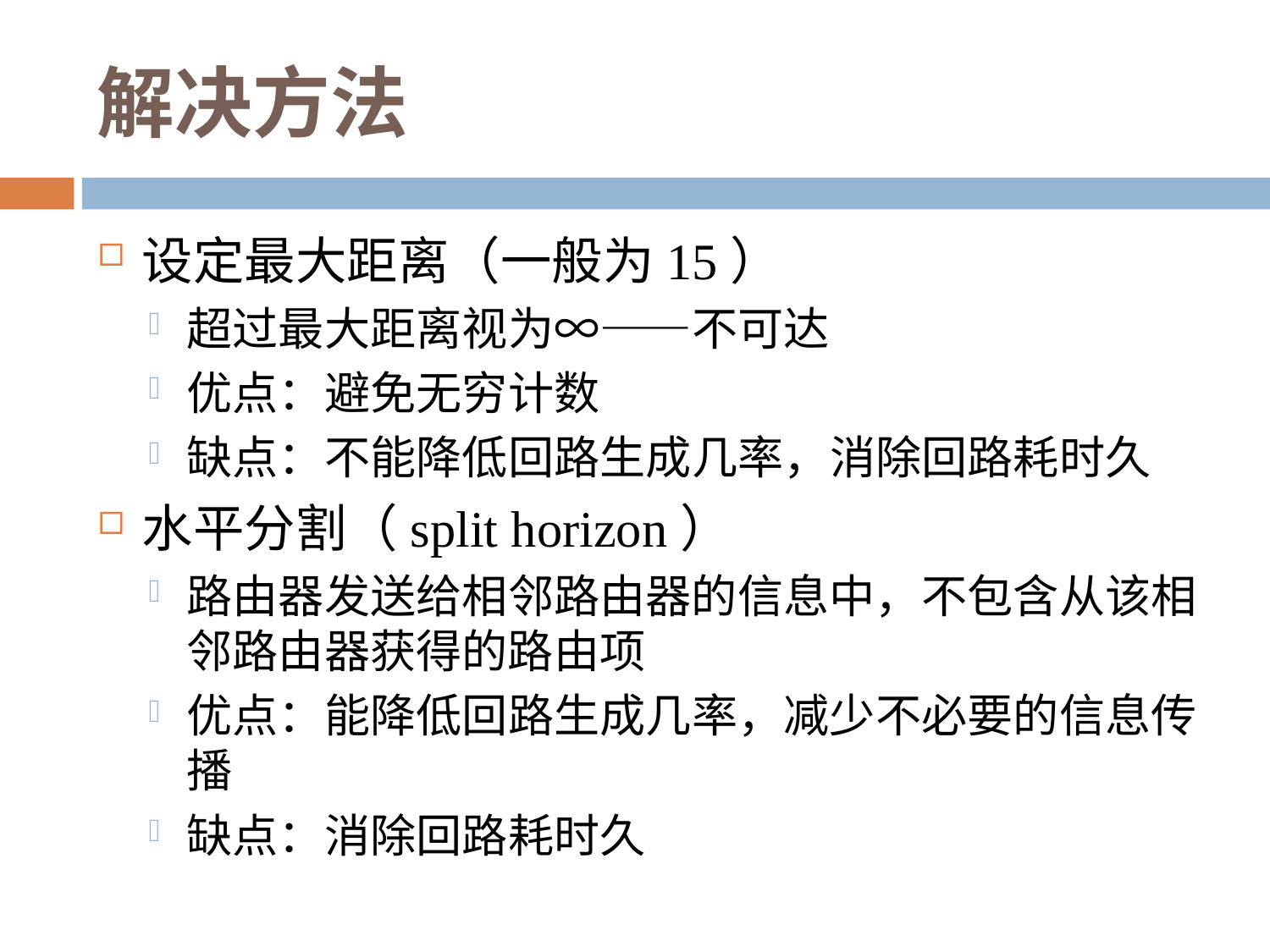

# 解决方法
设定最大距离（一般为15）
超过最大距离视为∞——不可达
优点：避免无穷计数
缺点：不能降低回路生成几率，消除回路耗时久
水平分割（split horizon）
路由器发送给相邻路由器的信息中，不包含从该相邻路由器获得的路由项
优点：能降低回路生成几率，减少不必要的信息传播
缺点：消除回路耗时久